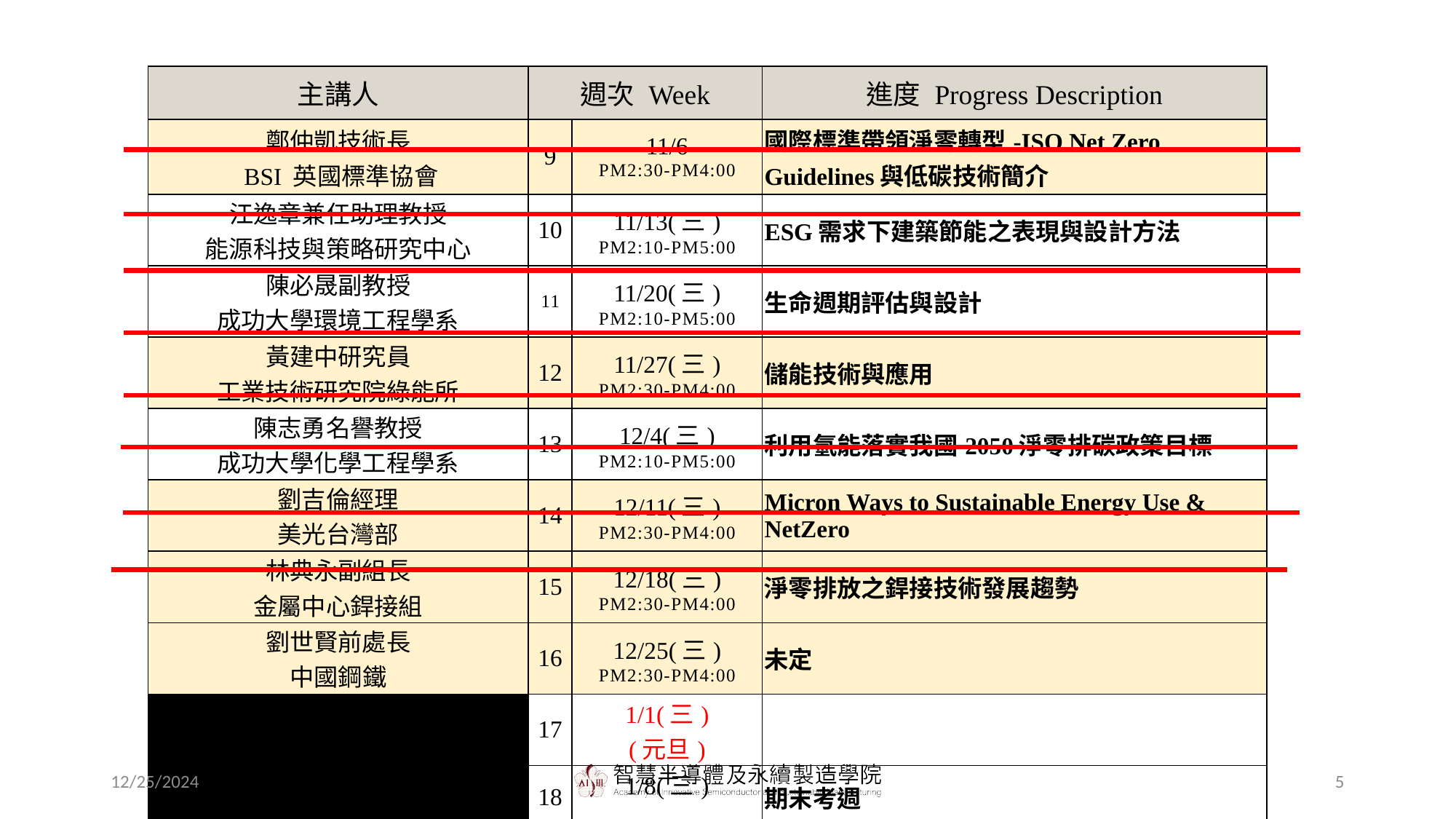

| 主講人 | 週次 Week |  | 進度 Progress Description |
| --- | --- | --- | --- |
| 鄭仲凱技術長 BSI 英國標準協會 | 9 | 11/6 PM2:30-PM4:00 | 國際標準帶領淨零轉型-ISO Net Zero Guidelines與低碳技術簡介 |
| 江逸章兼任助理教授 能源科技與策略研究中心 | 10 | 11/13(三) PM2:10-PM5:00 | ESG需求下建築節能之表現與設計方法 |
| 陳必晟副教授 成功大學環境工程學系 | 11 | 11/20(三) PM2:10-PM5:00 | 生命週期評估與設計 |
| 黃建中研究員 工業技術研究院綠能所 | 12 | 11/27(三) PM2:30-PM4:00 | 儲能技術與應用 |
| 陳志勇名譽教授 成功大學化學工程學系 | 13 | 12/4(三) PM2:10-PM5:00 | 利用氫能落實我國2050淨零排碳政策目標 |
| 劉吉倫經理 美光台灣部 | 14 | 12/11(三) PM2:30-PM4:00 | Micron Ways to Sustainable Energy Use & NetZero |
| 林典永副組長 金屬中心銲接組 | 15 | 12/18(三) PM2:30-PM4:00 | 淨零排放之銲接技術發展趨勢 |
| 劉世賢前處長 中國鋼鐵 | 16 | 12/25(三) PM2:30-PM4:00 | 未定 |
|  | 17 | 1/1(三) (元旦) |  |
|  | 18 | 1/8(三) | 期末考週 |
12/25/2024
5